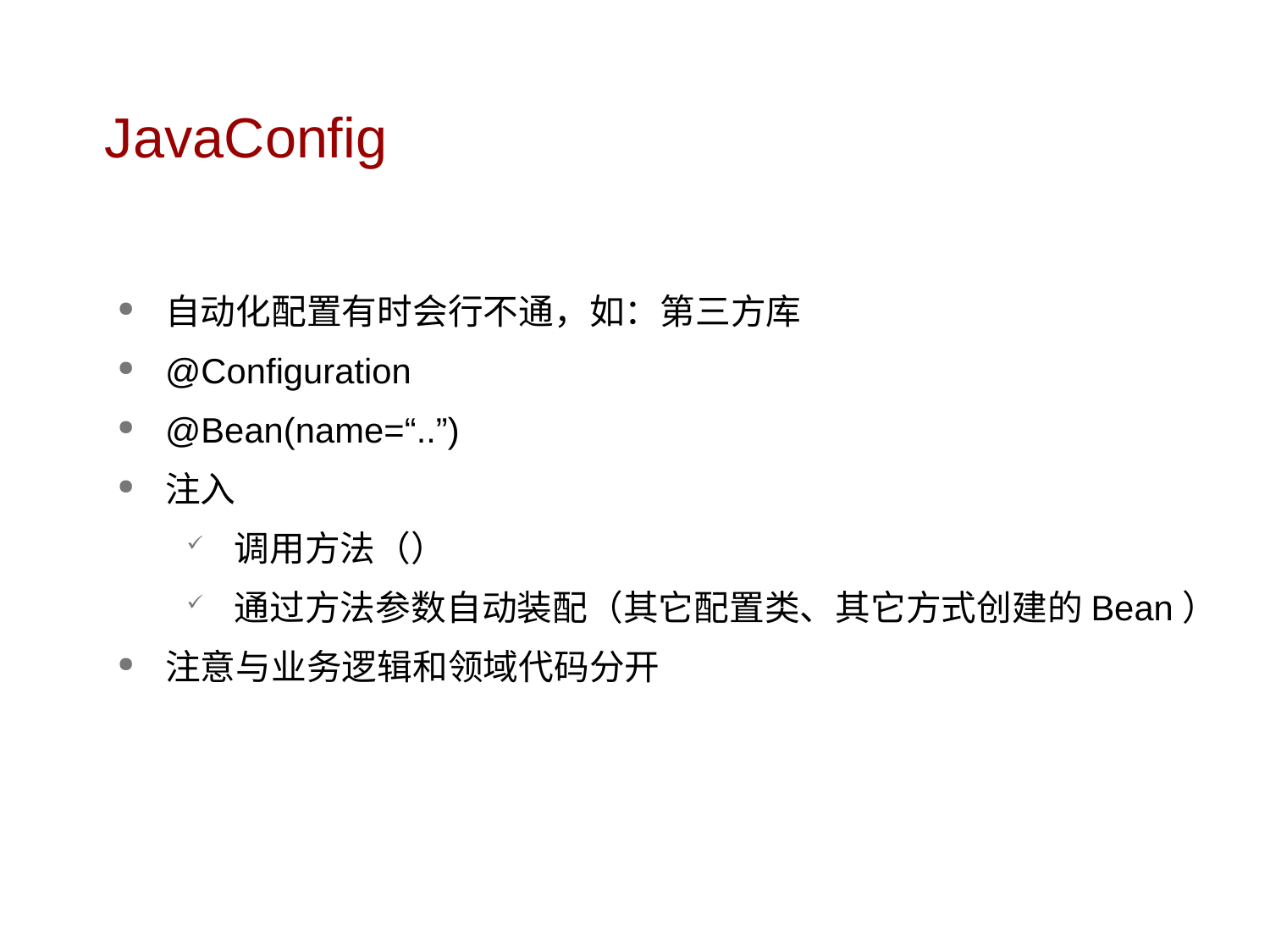

# JavaConfig
自动化配置有时会行不通，如：第三方库
@Configuration
@Bean(name=“..”)
注入
调用方法（）
通过方法参数自动装配（其它配置类、其它方式创建的Bean）
注意与业务逻辑和领域代码分开